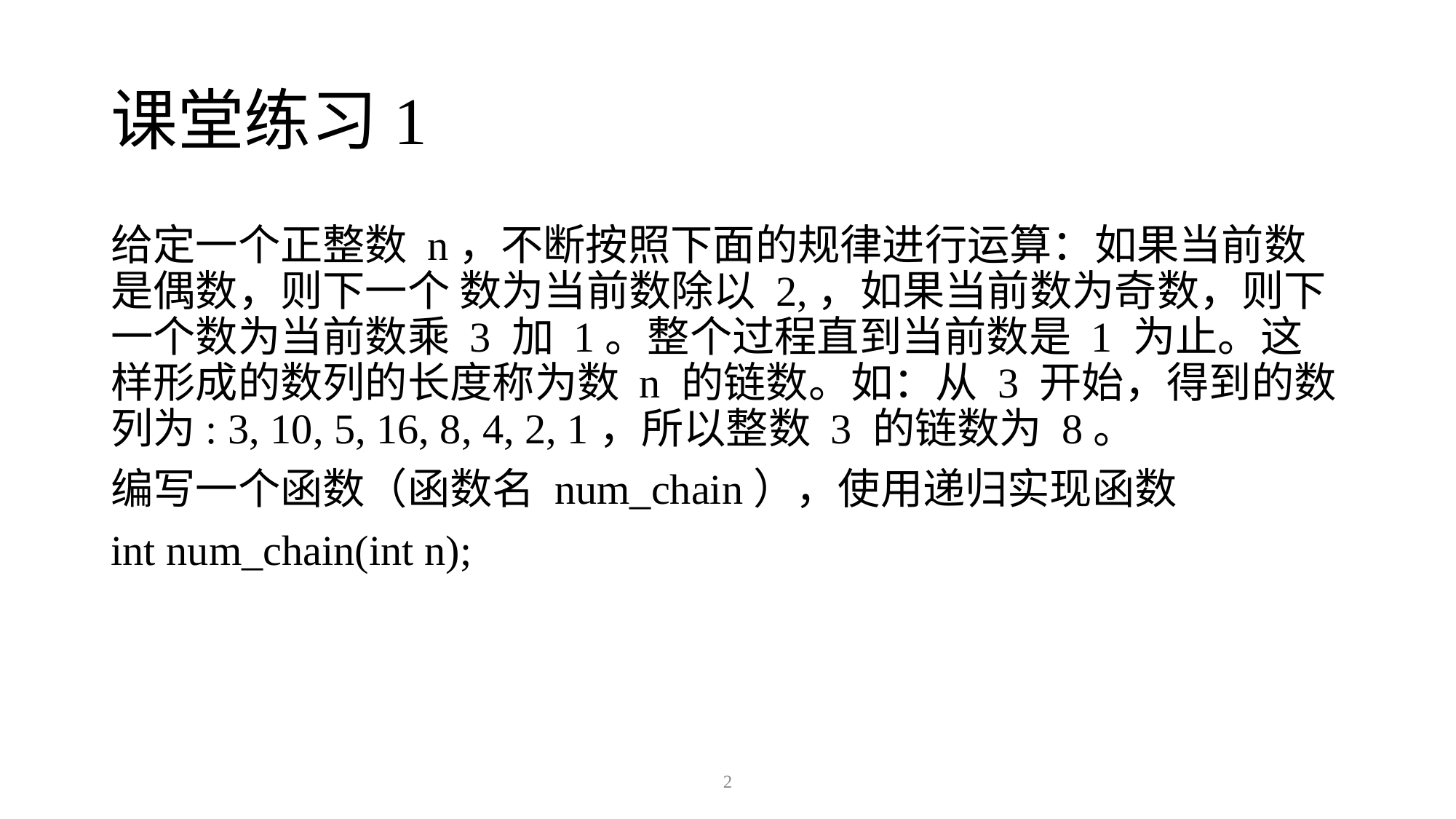

# 课堂练习1
给定一个正整数 n，不断按照下面的规律进行运算：如果当前数是偶数，则下一个 数为当前数除以 2,，如果当前数为奇数，则下一个数为当前数乘 3 加 1。整个过程直到当前数是 1 为止。这样形成的数列的长度称为数 n 的链数。如：从 3 开始，得到的数列为: 3, 10, 5, 16, 8, 4, 2, 1，所以整数 3 的链数为 8。
编写一个函数（函数名 num_chain），使用递归实现函数
int num_chain(int n);
2